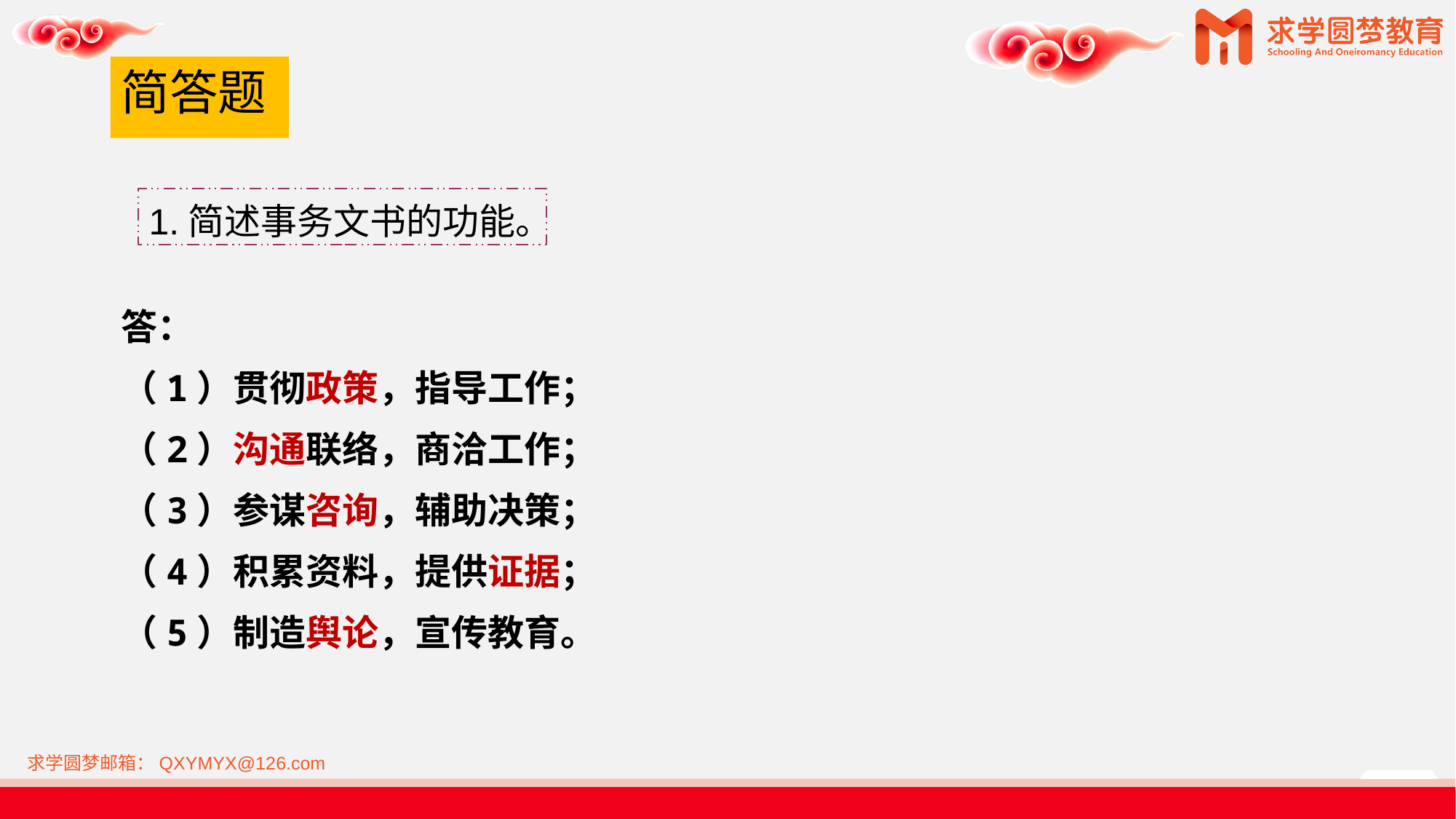

# 简答题
1.简述事务文书的功能。

答：
（1）贯彻政策，指导工作；
（2）沟通联络，商洽工作；
（3）参谋咨询，辅助决策；
（4）积累资料，提供证据；
（5）制造舆论，宣传教育。